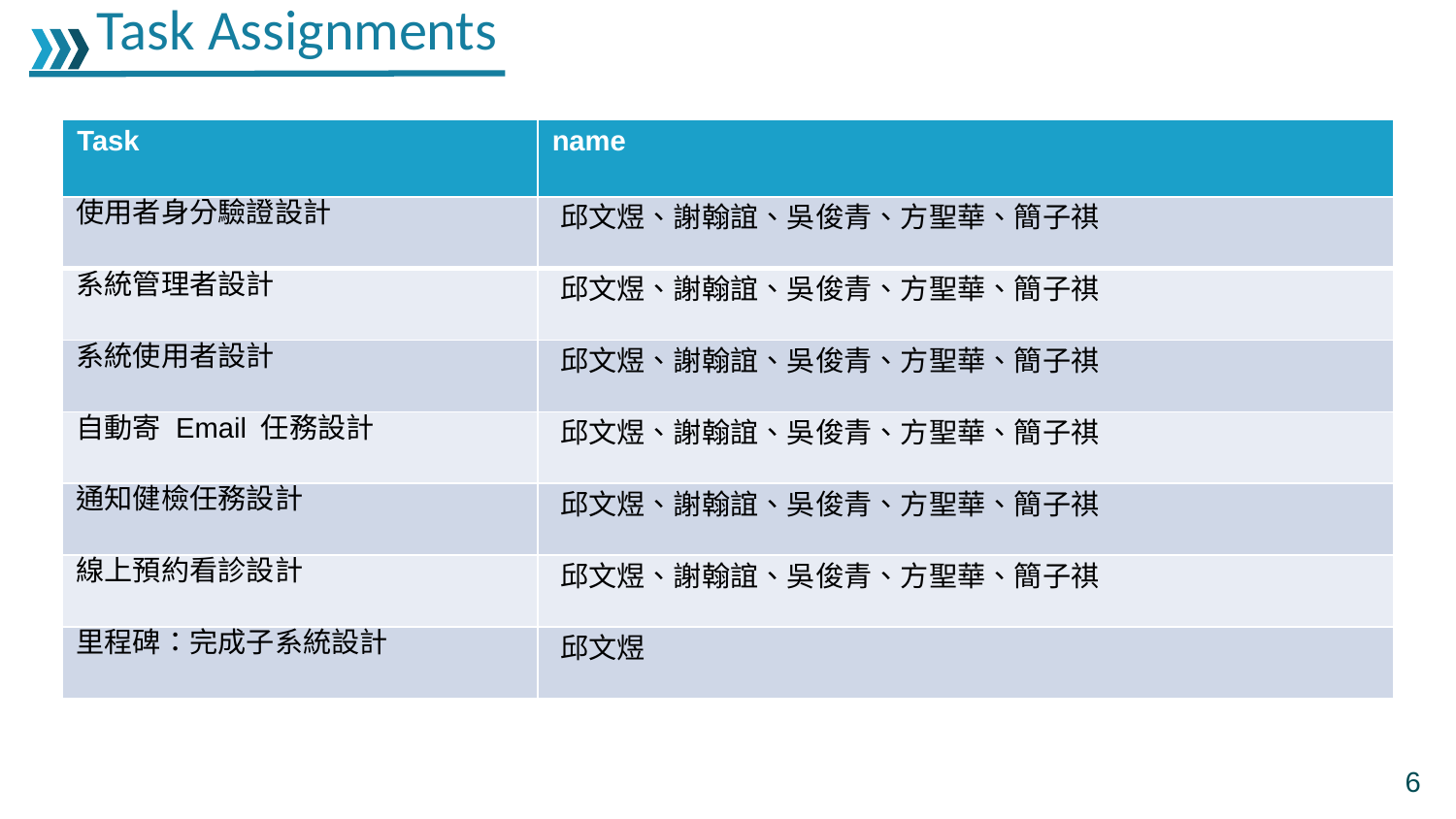

Task Assignments

| Task | name |
| --- | --- |
| 使用者身分驗證設計 | 邱文煜、謝翰誼、吳俊青、方聖華、簡子祺 |
| 系統管理者設計 | 邱文煜、謝翰誼、吳俊青、方聖華、簡子祺 |
| 系統使用者設計 | 邱文煜、謝翰誼、吳俊青、方聖華、簡子祺 |
| 自動寄 Email 任務設計 | 邱文煜、謝翰誼、吳俊青、方聖華、簡子祺 |
| 通知健檢任務設計 | 邱文煜、謝翰誼、吳俊青、方聖華、簡子祺 |
| 線上預約看診設計 | 邱文煜、謝翰誼、吳俊青、方聖華、簡子祺 |
| 里程碑：完成子系統設計 | 邱文煜 |
6